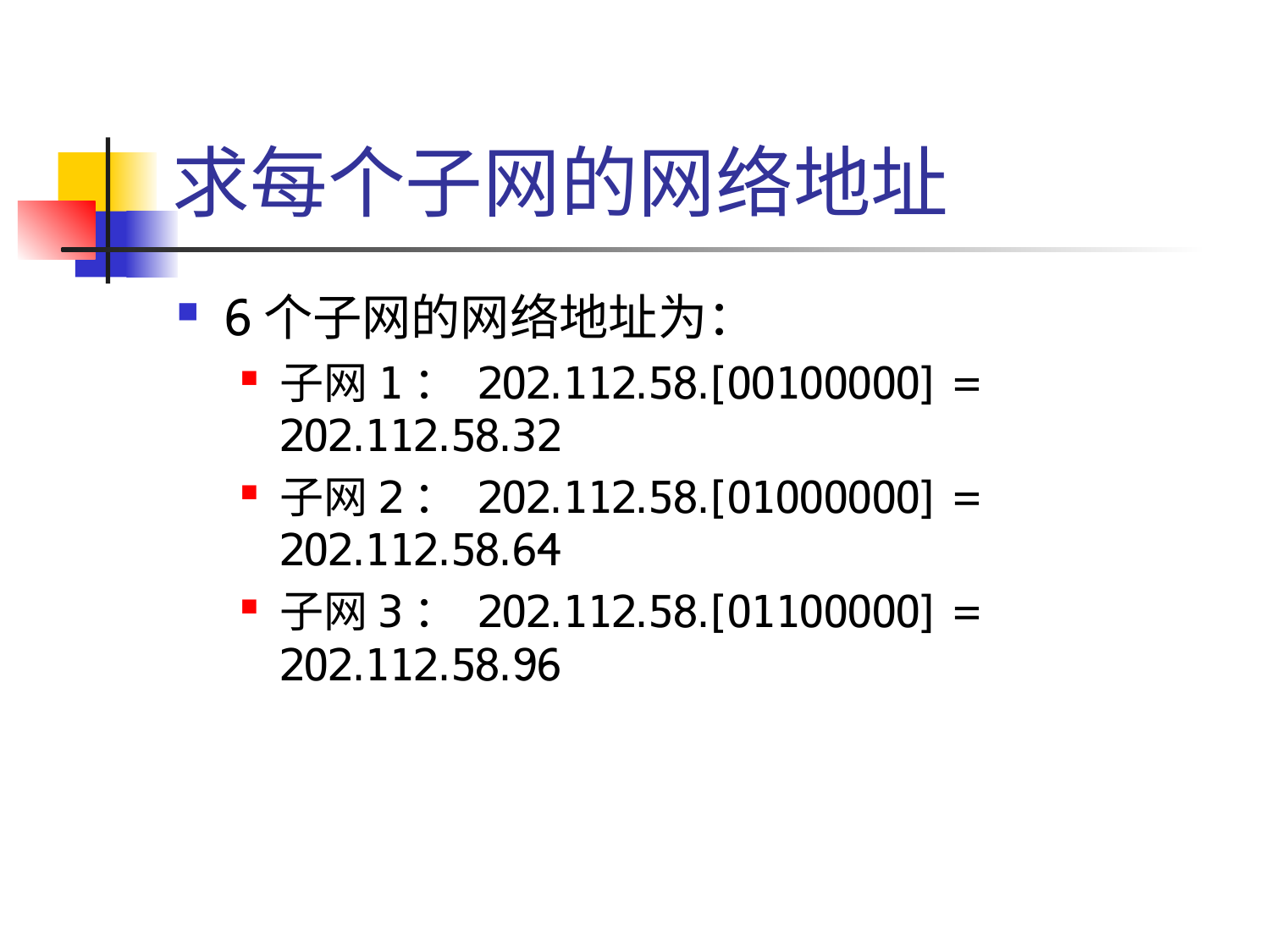

# 求每个子网的网络地址
6个子网的网络地址为：
子网1： 202.112.58.[00100000] = 202.112.58.32
子网2： 202.112.58.[01000000] = 202.112.58.64
子网3： 202.112.58.[01100000] = 202.112.58.96